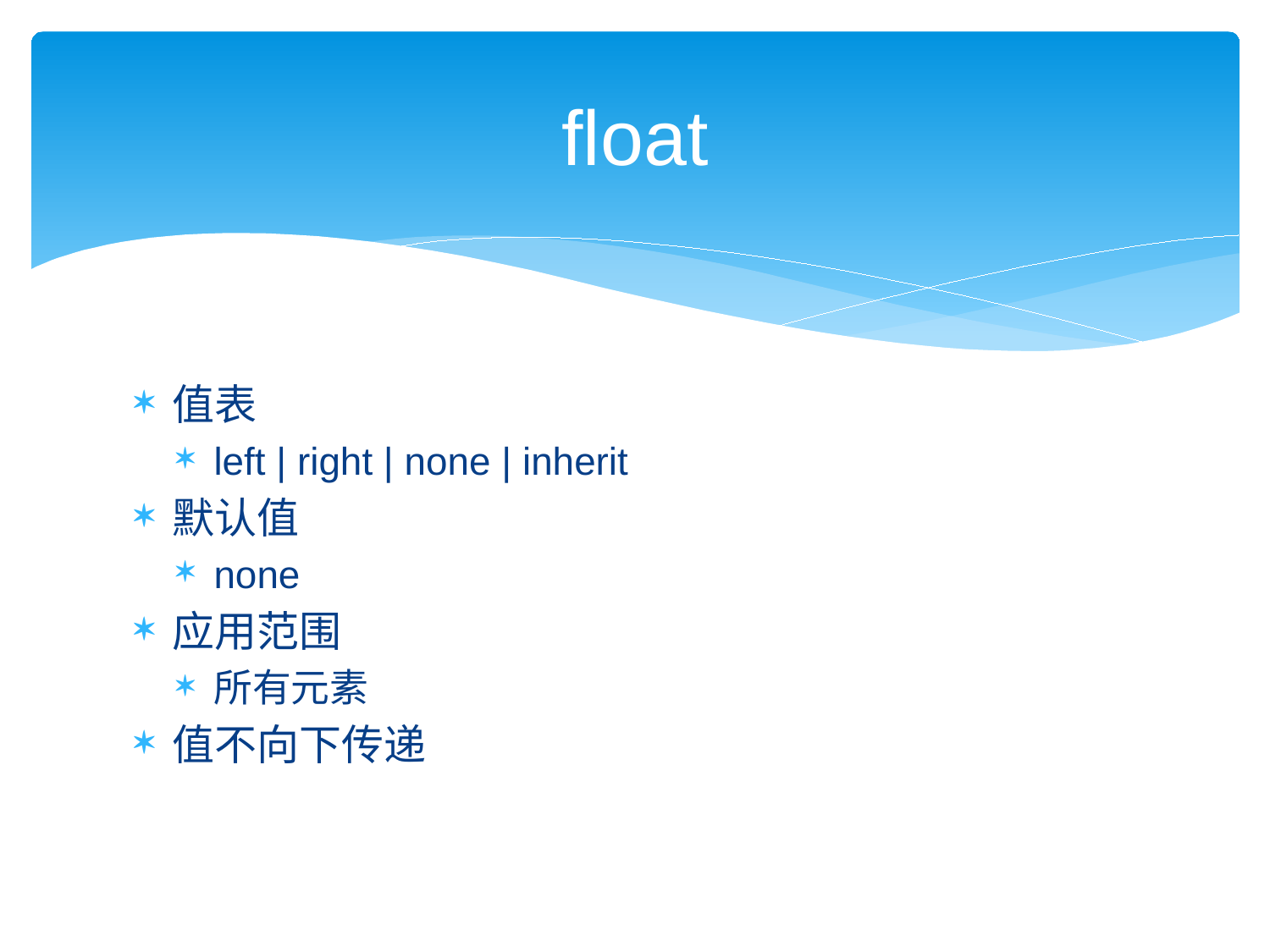

# float
值表
left | right | none | inherit
默认值
none
应用范围
所有元素
值不向下传递